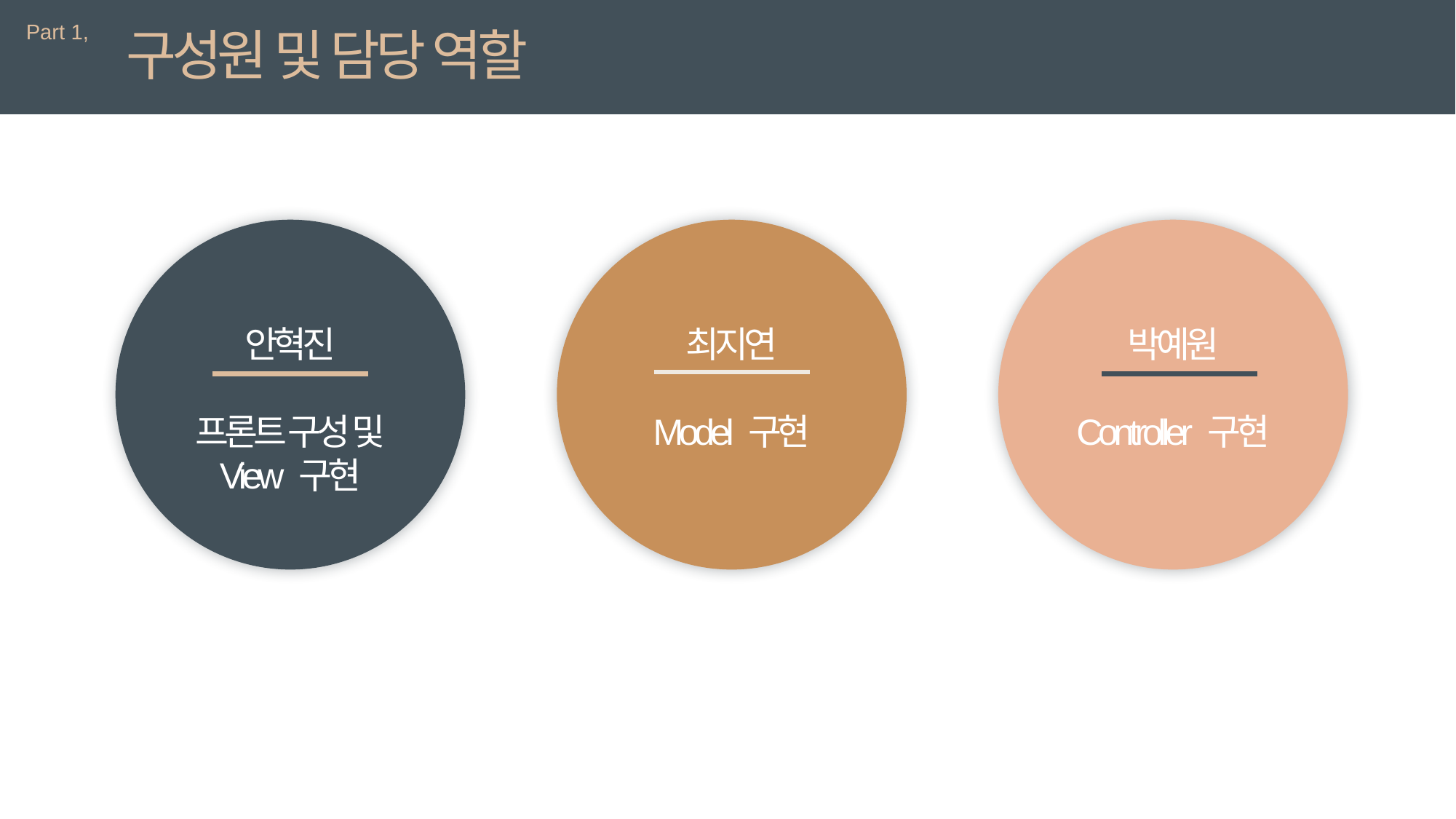

Part 1,
구성원 및 담당 역할

안혁진
프론트 구성 및
View 구현
최지연
Model 구현
박예원
Controller 구현